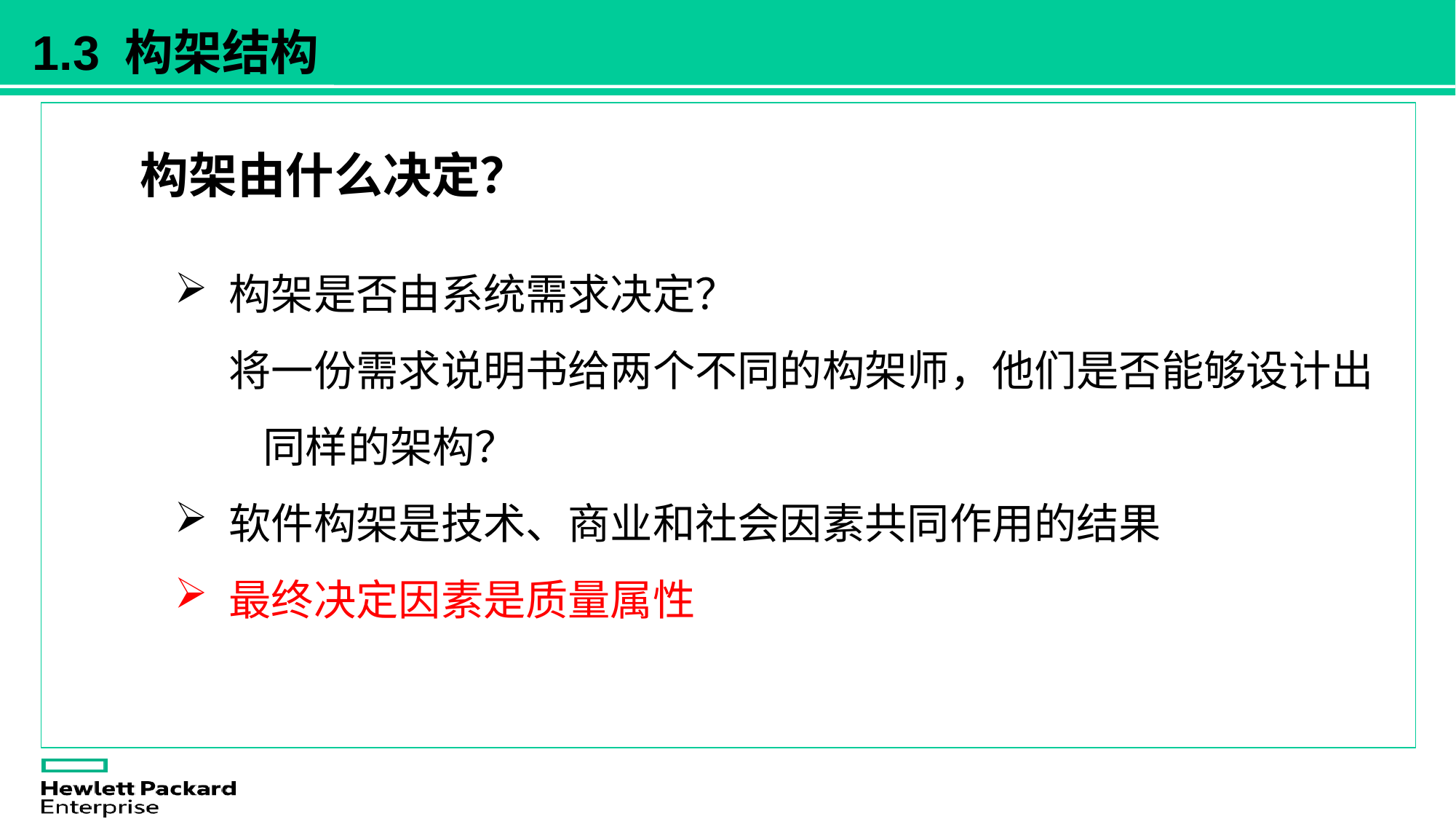

1.3 构架结构

   构架由什么决定？
构架是否由系统需求决定？
将一份需求说明书给两个不同的构架师，他们是否能够设计出同样的架构？
软件构架是技术、商业和社会因素共同作用的结果
最终决定因素是质量属性